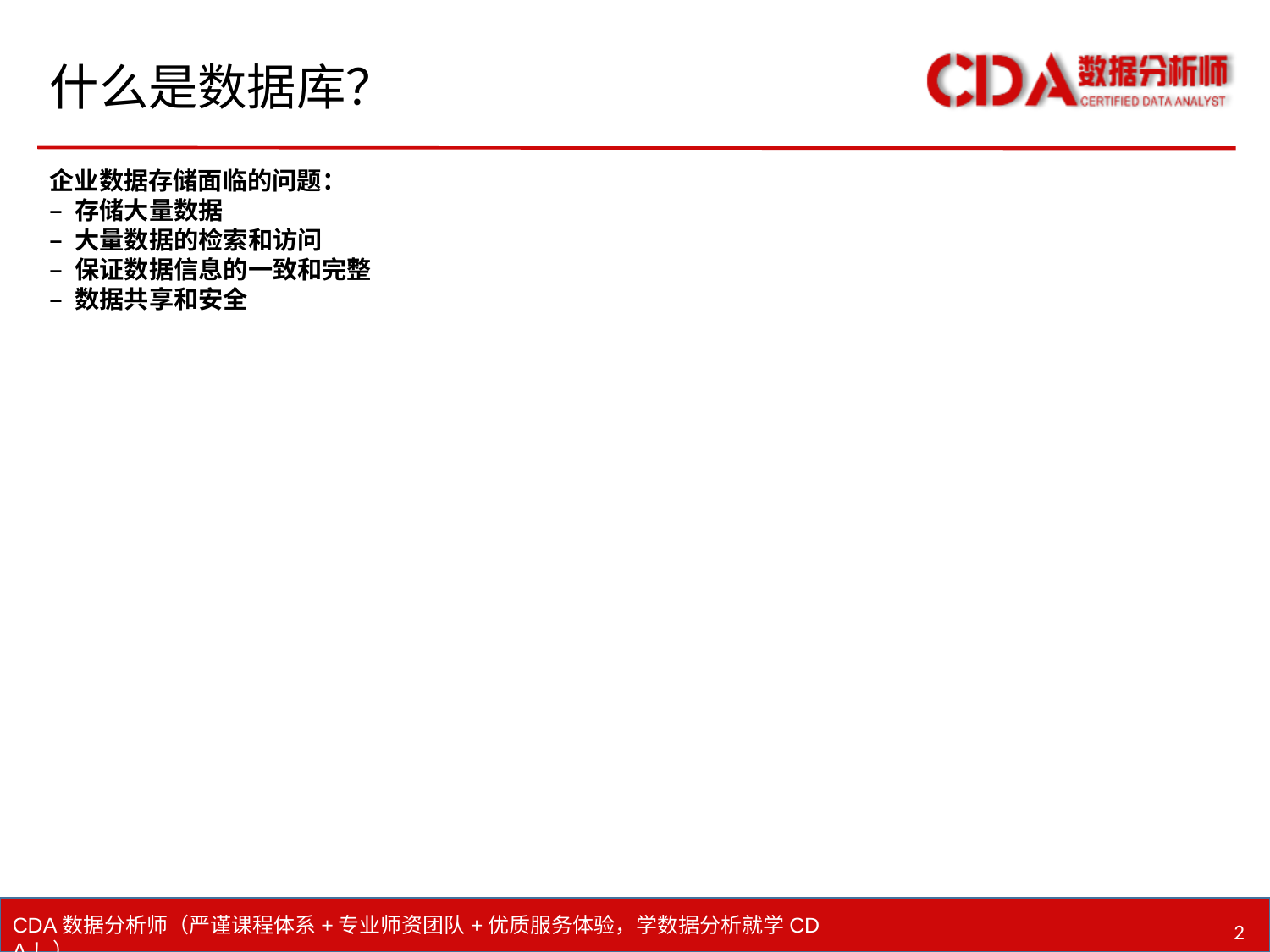

# 什么是数据库？
企业数据存储面临的问题：
– 存储大量数据
– 大量数据的检索和访问
– 保证数据信息的一致和完整
– 数据共享和安全

2